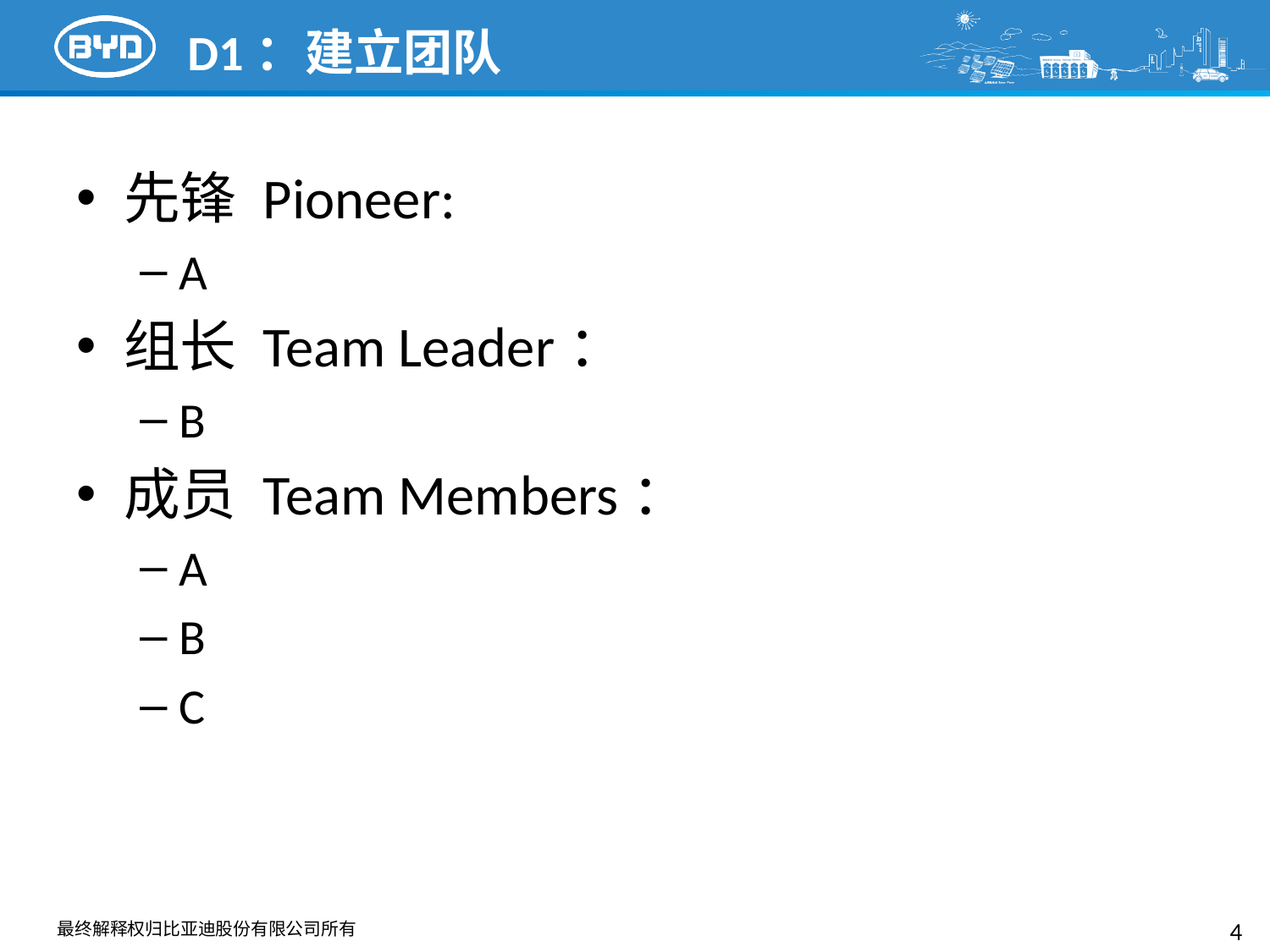

# D1：建立团队
先锋 Pioneer:
A
组长 Team Leader：
B
成员 Team Members：
A
B
C
4